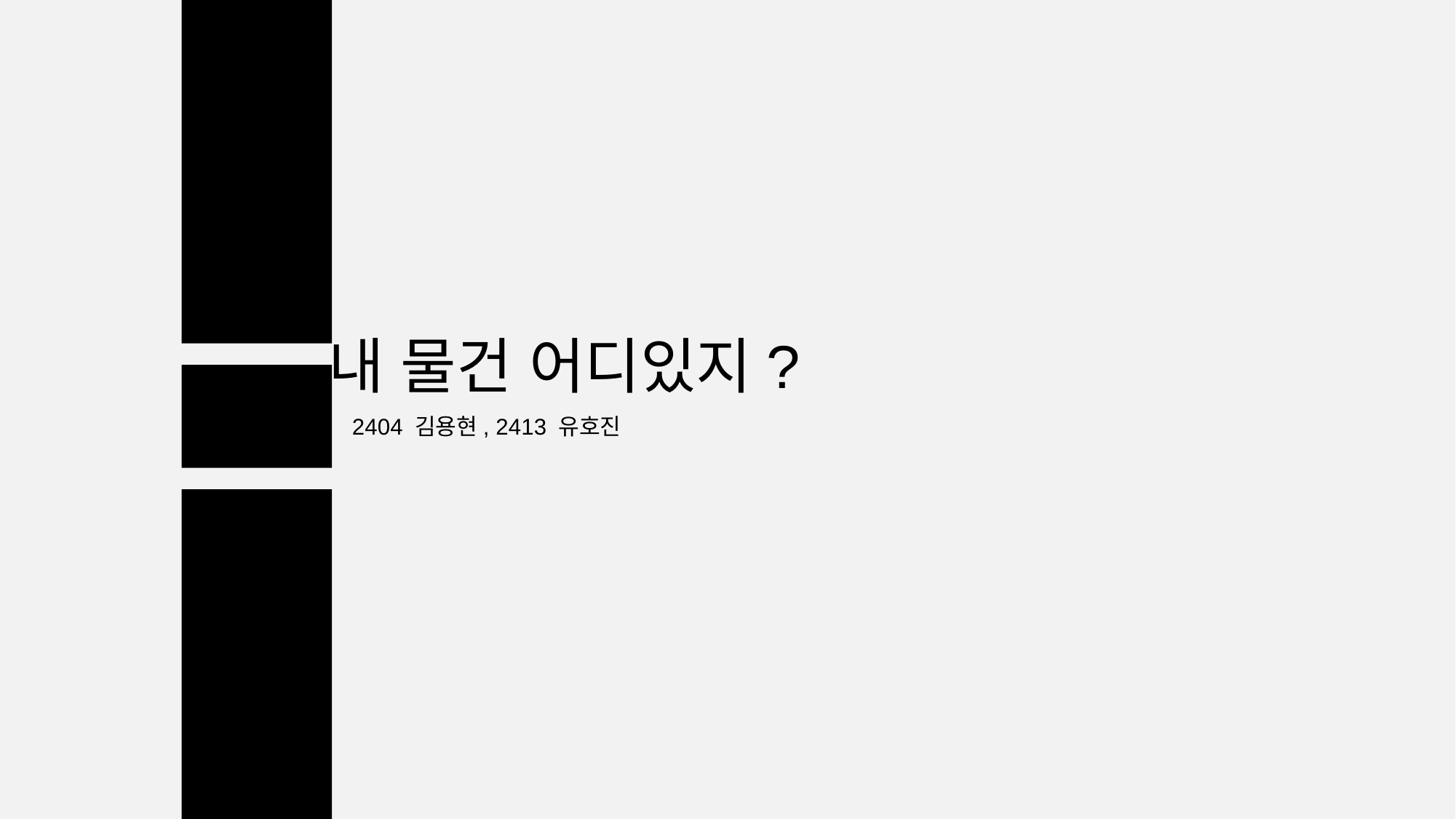

내 물건 어디있지?

2404 김용현, 2413 유호진